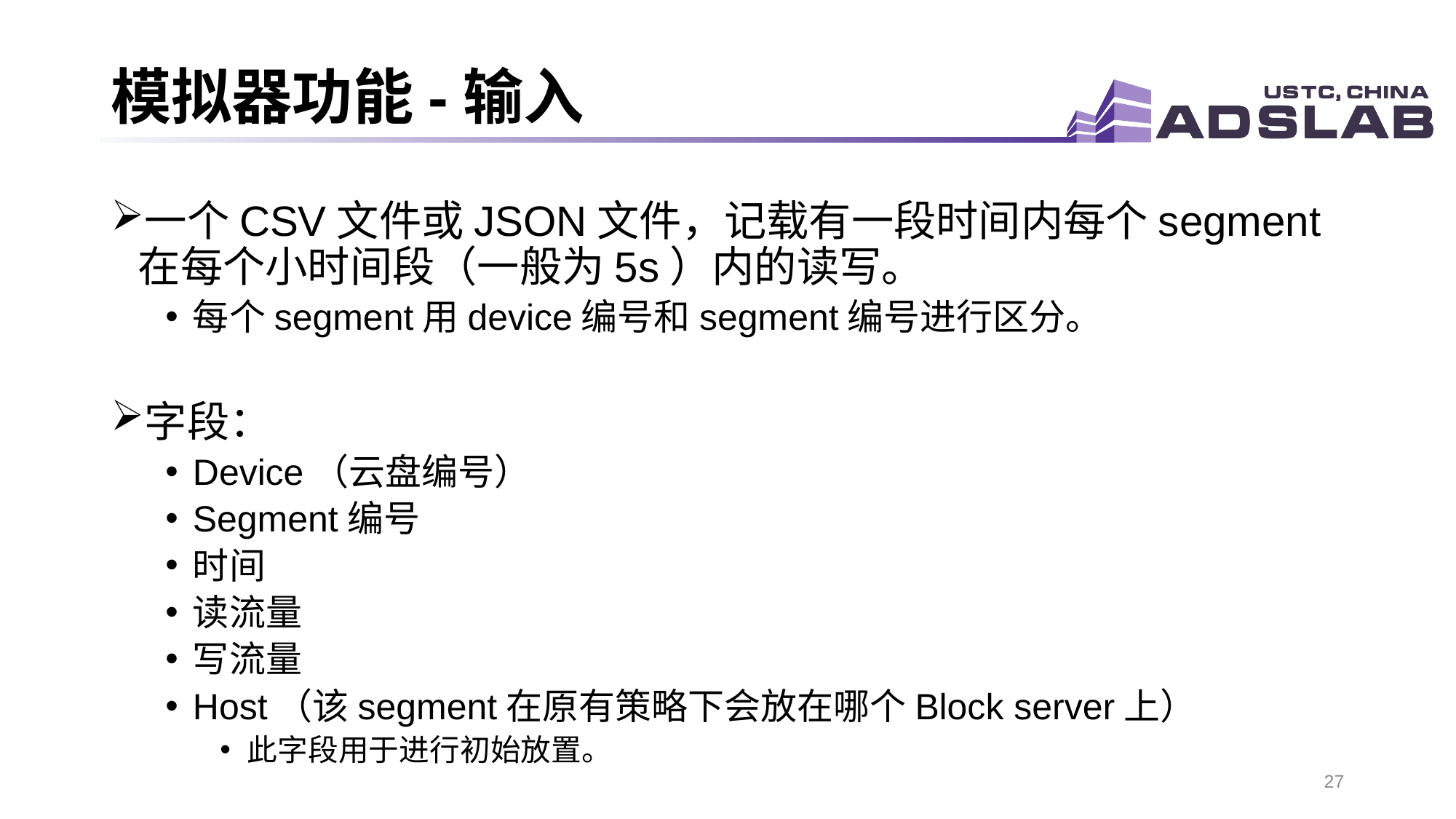

# 模拟器功能-输入
一个CSV文件或JSON文件，记载有一段时间内每个segment在每个小时间段（一般为5s）内的读写。
每个segment用device编号和segment编号进行区分。

字段：
Device（云盘编号）
Segment编号
时间
读流量
写流量
Host（该segment在原有策略下会放在哪个Block server上）
此字段用于进行初始放置。

27